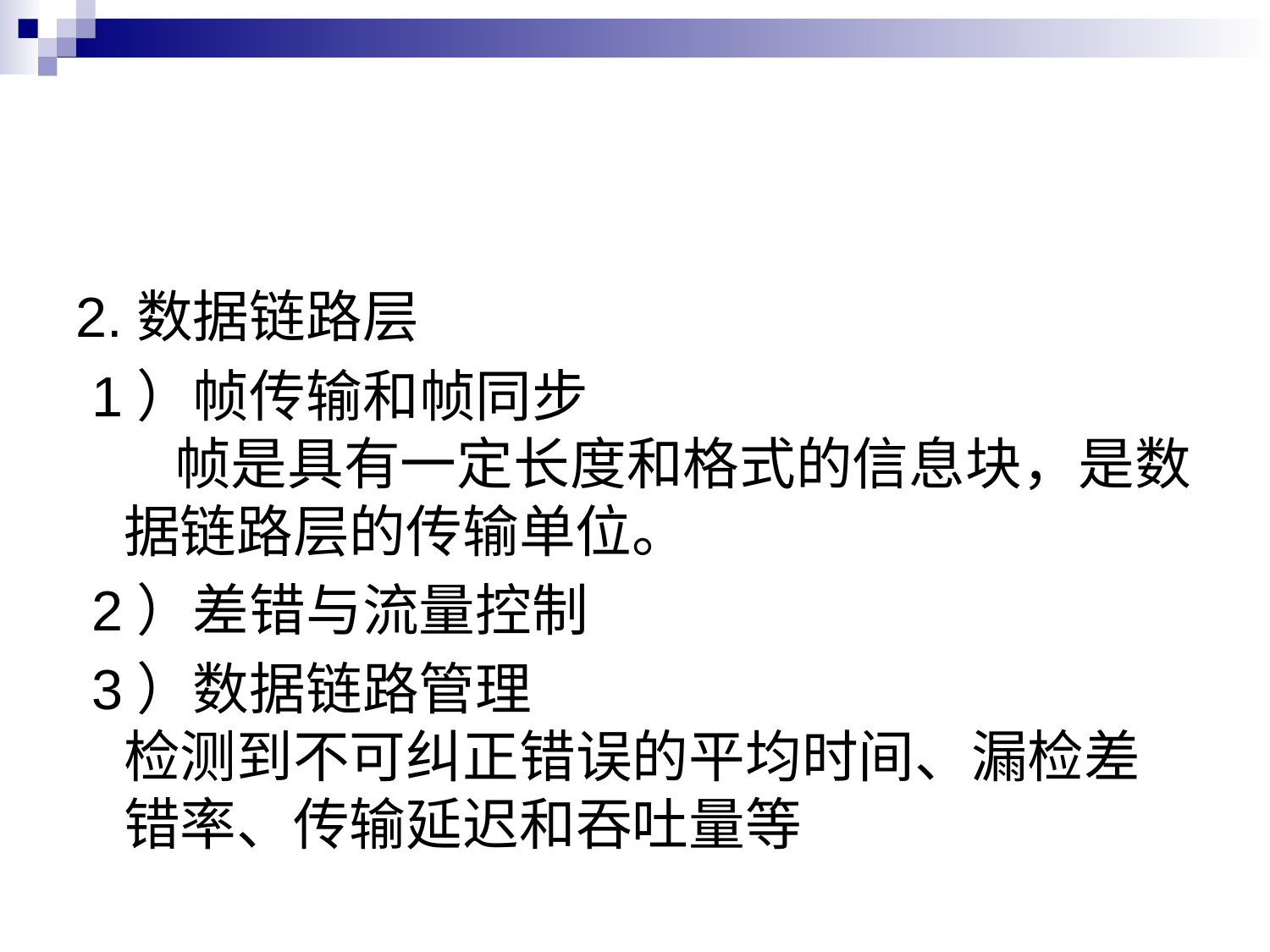

#
2.数据链路层
 1）帧传输和帧同步
    帧是具有一定长度和格式的信息块，是数据链路层的传输单位。
 2）差错与流量控制
 3）数据链路管理
检测到不可纠正错误的平均时间、漏检差错率、传输延迟和吞吐量等